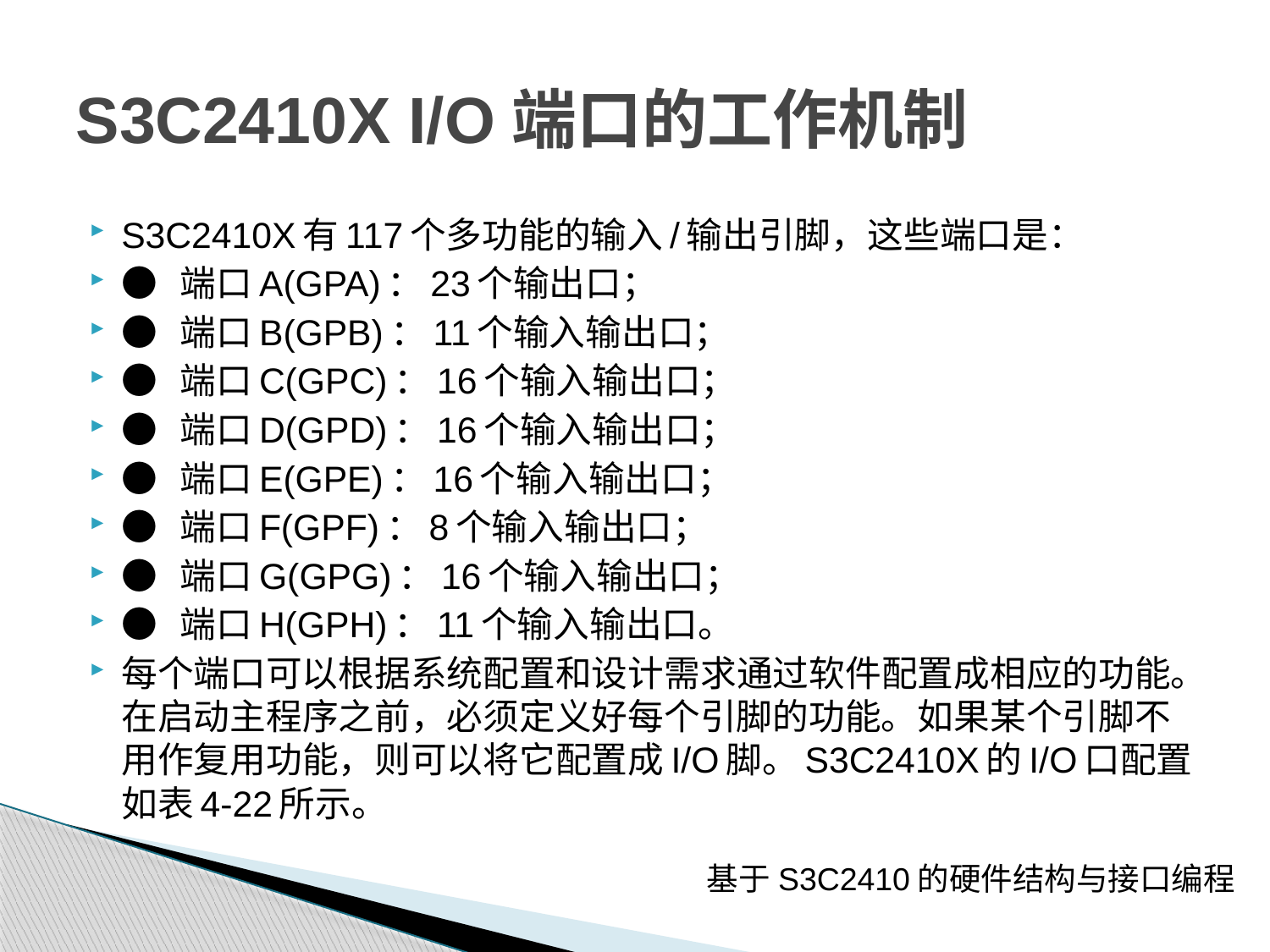

# S3C2410X I/O端口的工作机制
S3C2410X有117个多功能的输入/输出引脚，这些端口是：
●  端口A(GPA)：23个输出口；
●  端口B(GPB)：11个输入输出口；
●  端口C(GPC)：16个输入输出口；
●  端口D(GPD)：16个输入输出口；
●  端口E(GPE)：16个输入输出口；
●  端口F(GPF)：8个输入输出口；
●  端口G(GPG)：16个输入输出口；
●  端口H(GPH)：11个输入输出口。
每个端口可以根据系统配置和设计需求通过软件配置成相应的功能。在启动主程序之前，必须定义好每个引脚的功能。如果某个引脚不用作复用功能，则可以将它配置成I/O脚。S3C2410X的I/O口配置如表4-22所示。

基于S3C2410的硬件结构与接口编程